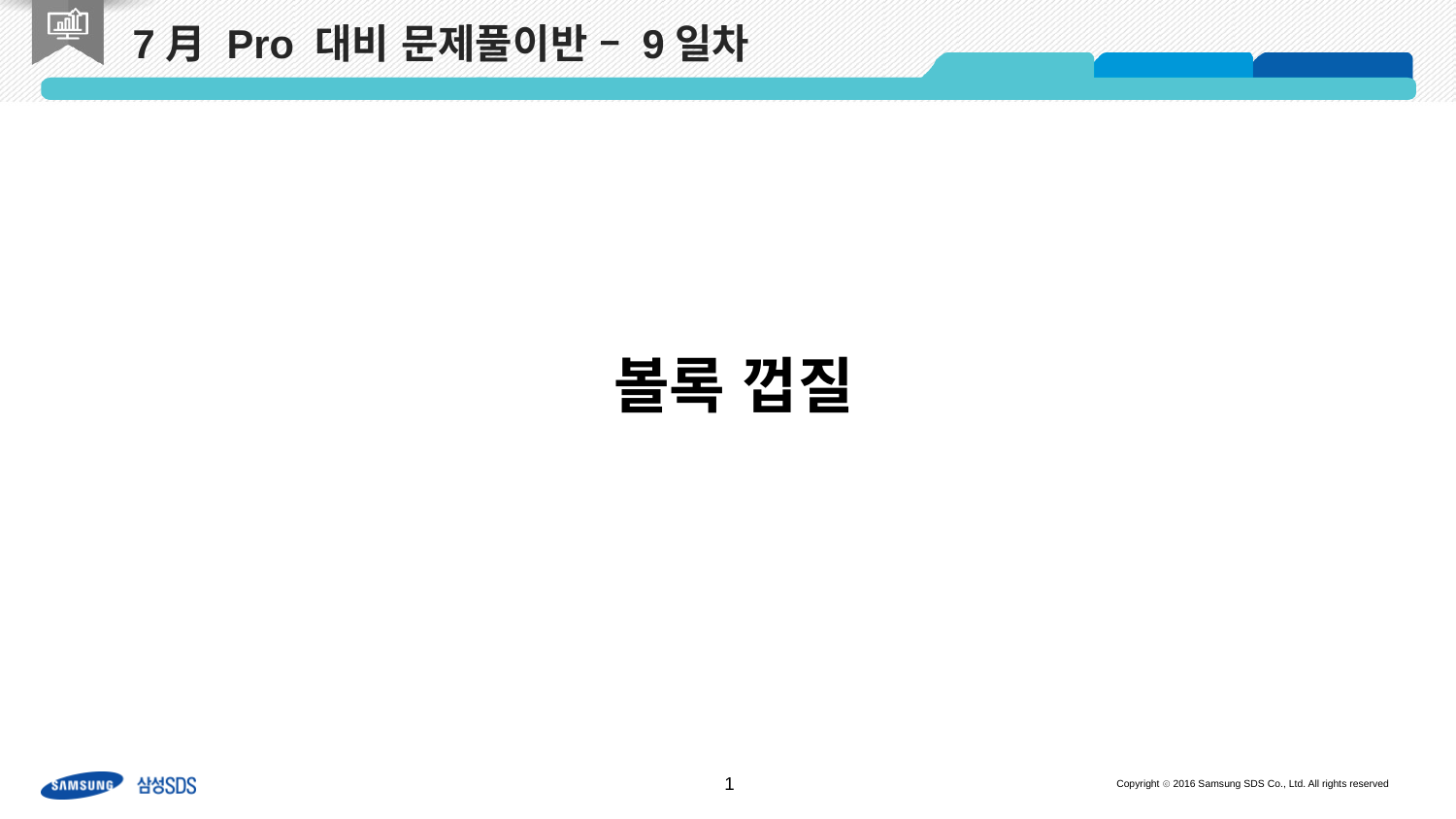

# 7月 Pro 대비 문제풀이반 – 9일차
볼록 껍질